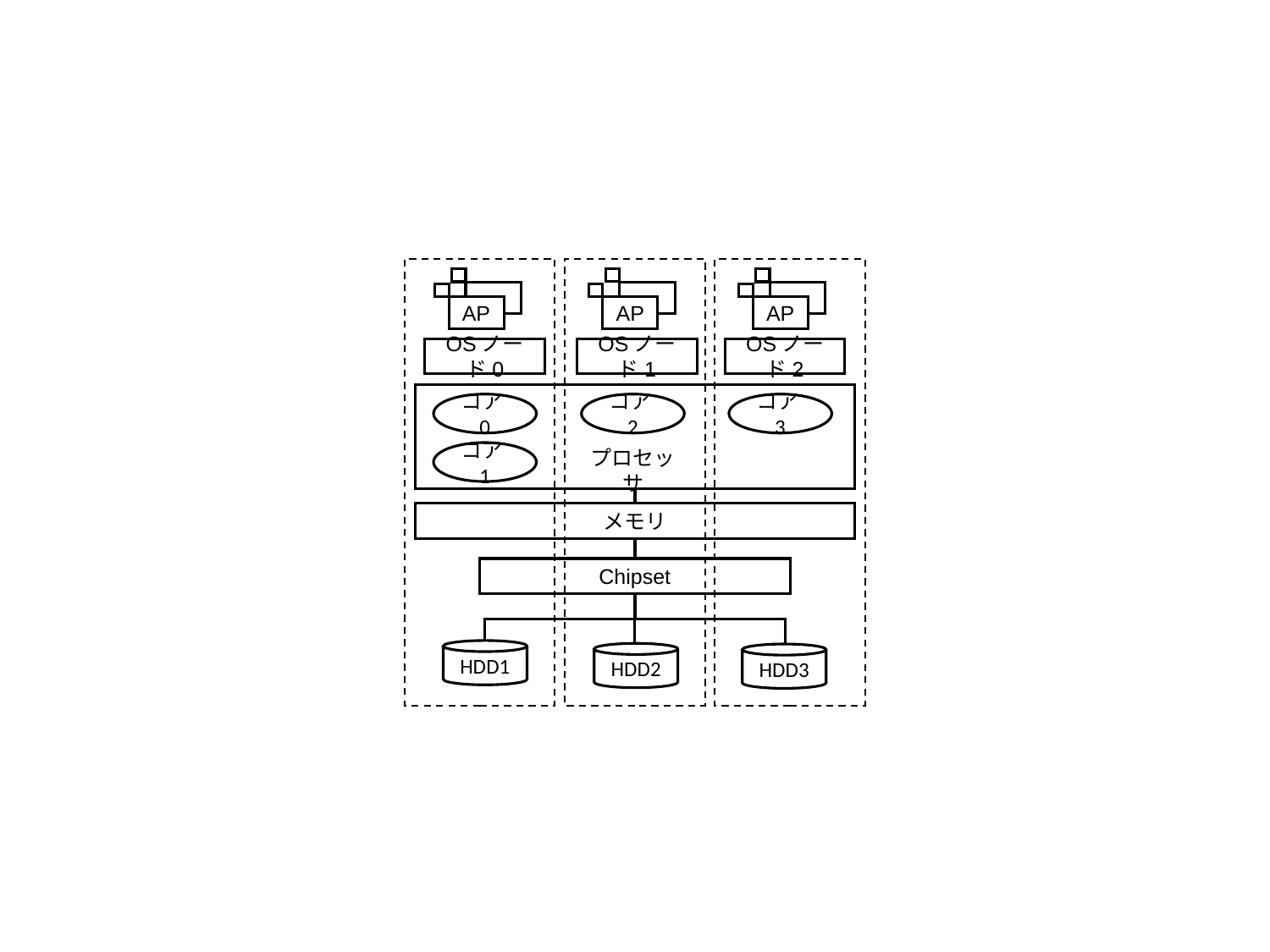

AP

AP

AP
OSノード0
OSノード1
OSノード2

コア0
コア2
コア3
プロセッサ
コア1
メモリ
Chipset
HDD1
HDD2
HDD3